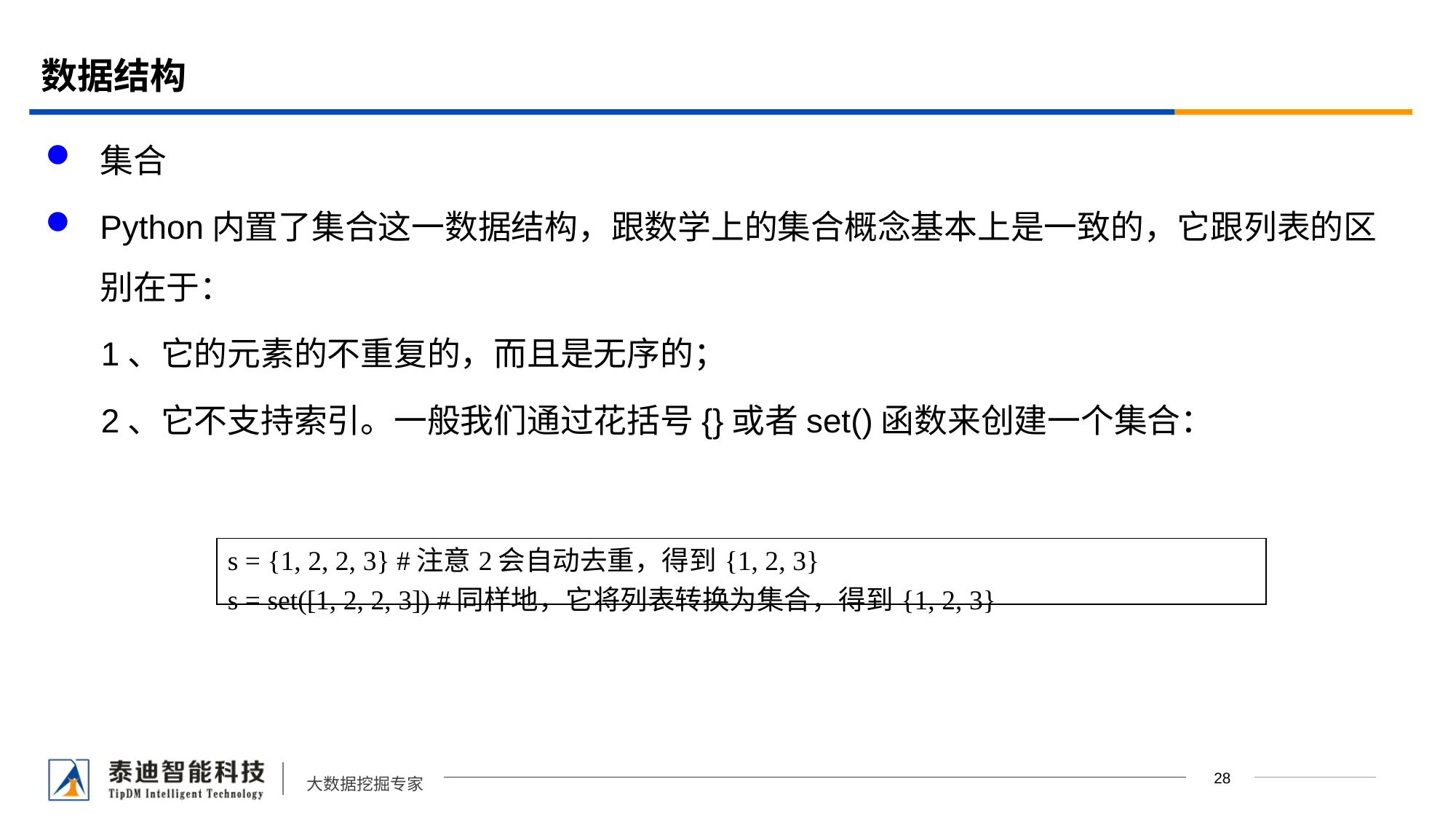

# 数据结构
集合
Python内置了集合这一数据结构，跟数学上的集合概念基本上是一致的，它跟列表的区别在于：
      1、它的元素的不重复的，而且是无序的；
      2、它不支持索引。一般我们通过花括号{}或者set()函数来创建一个集合：
| s = {1, 2, 2, 3} #注意2会自动去重，得到{1, 2, 3} s = set([1, 2, 2, 3]) #同样地，它将列表转换为集合，得到{1, 2, 3} |
| --- |